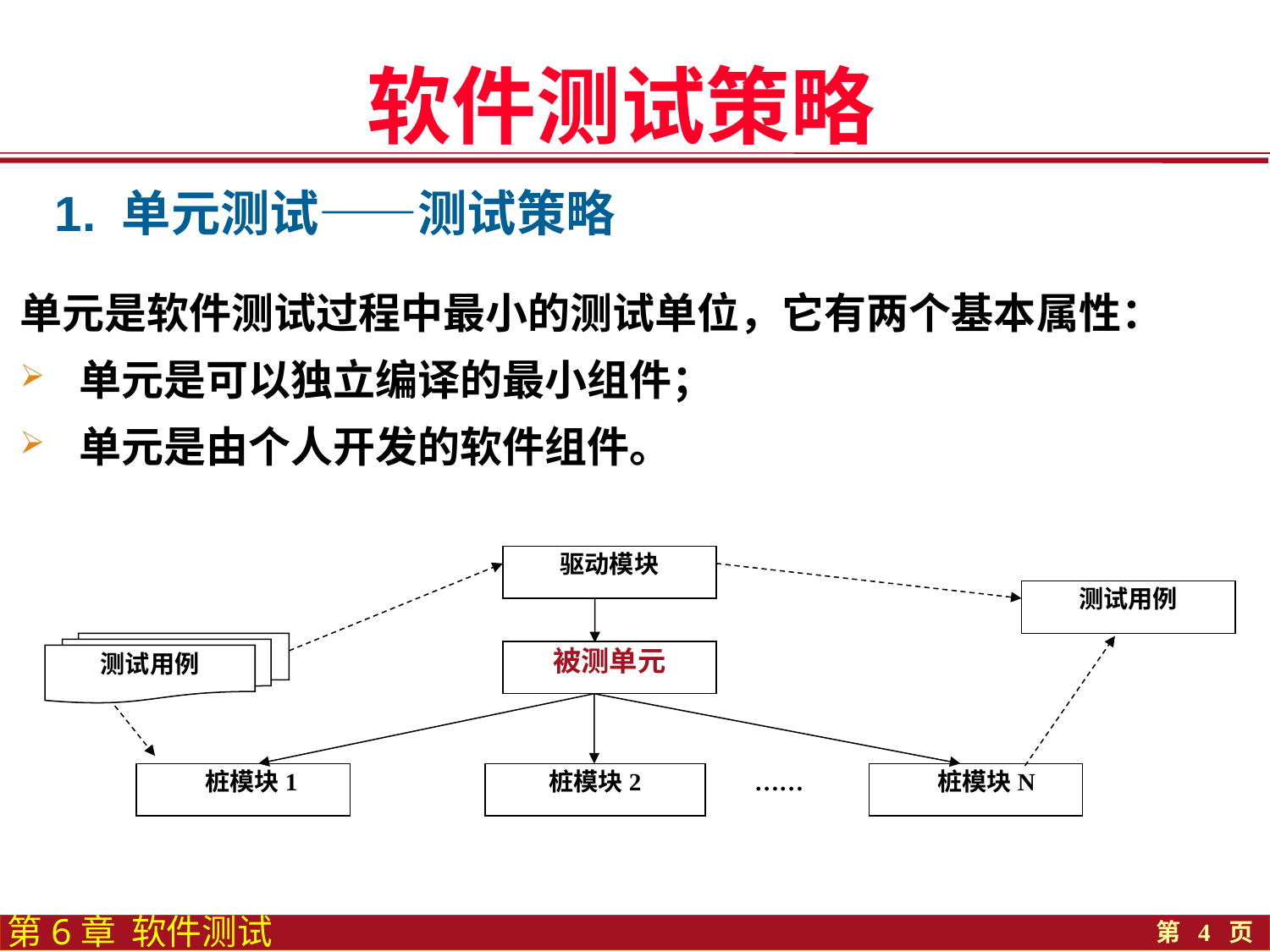

软件测试策略
# 1. 单元测试——测试策略
单元是软件测试过程中最小的测试单位，它有两个基本属性：
  单元是可以独立编译的最小组件；
  单元是由个人开发的软件组件。
驱动模块

测试用例

测试用例

被测单元

桩模块1
桩模块2
……
桩模块N